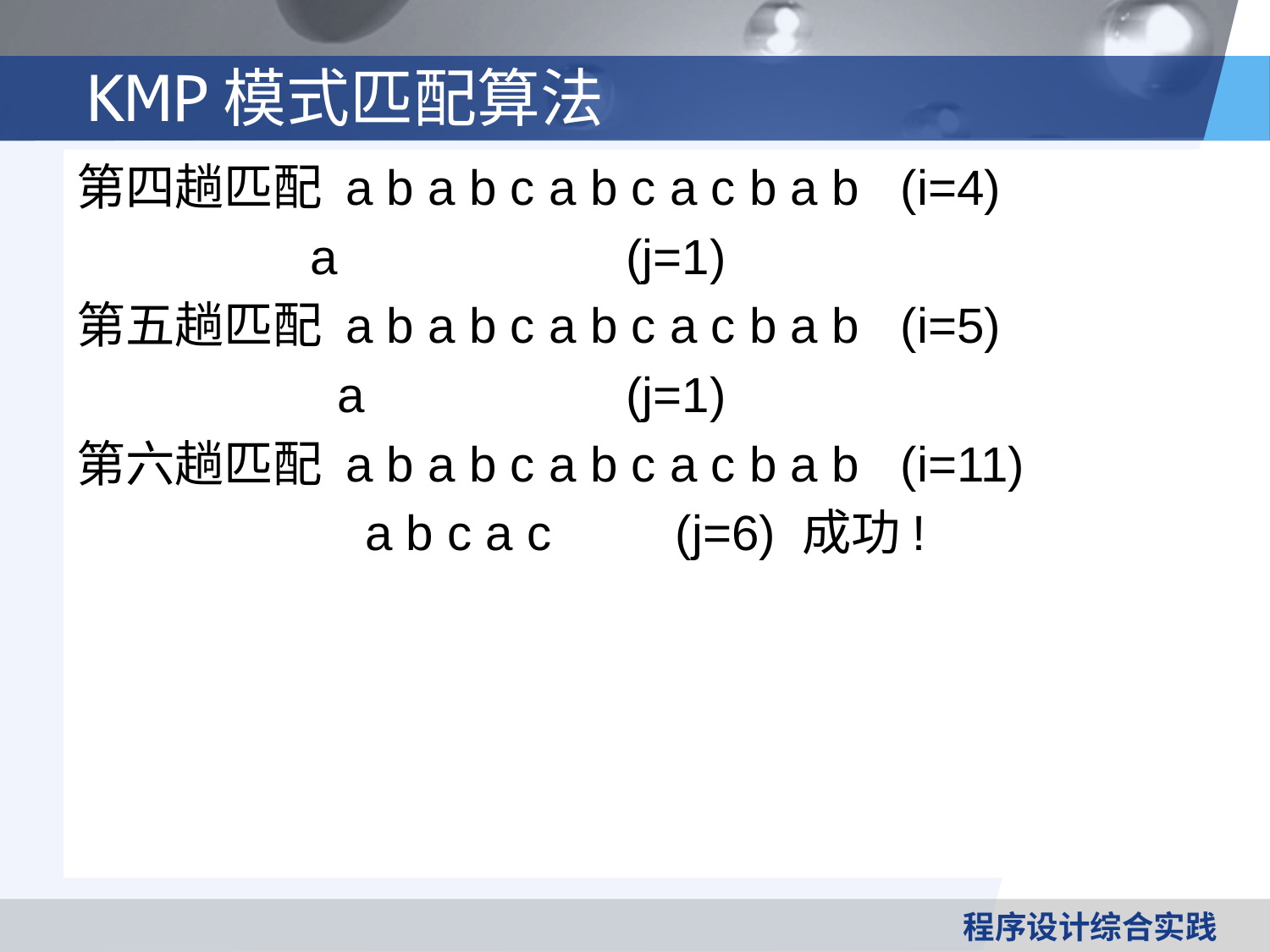

# KMP模式匹配算法
第四趟匹配 a b a b c a b c a c b a b   (i=4)
                 a                     (j=1)
第五趟匹配 a b a b c a b c a c b a b   (i=5)
                   a                   (j=1)
第六趟匹配 a b a b c a b c a c b a b   (i=11)
                     a b c a c         (j=6) 成功!